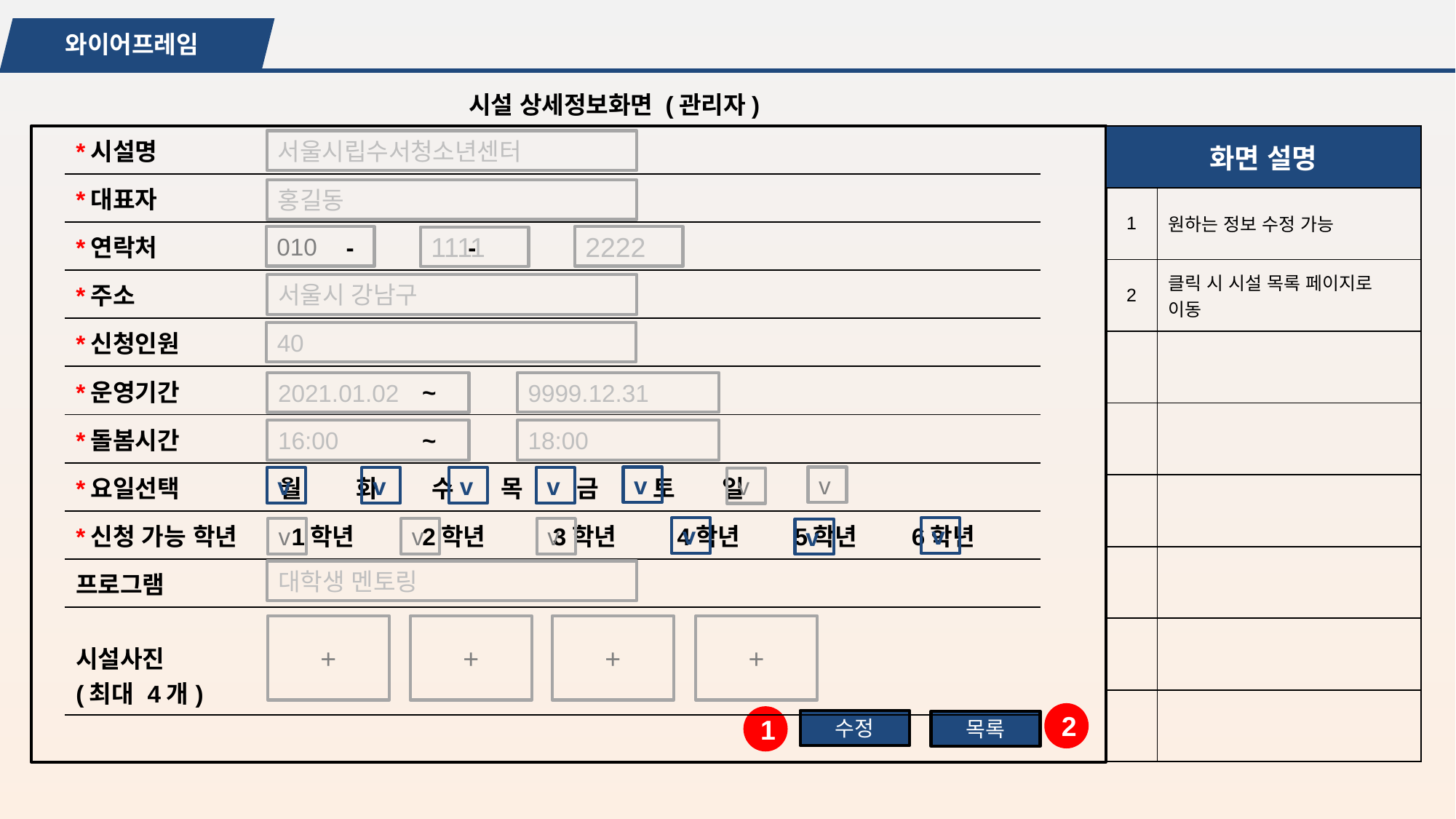

와이어프레임

시설 상세정보화면 (관리자)
| \*시설명 |
| --- |
| \*대표자 |
| \*연락처 - - |
| \*주소 |
| \*신청인원 |
| \*운영기간 ~ |
| \*돌봄시간 ~ |
| \*요일선택 월 화 수 목 금 토 일 |
| \*신청 가능 학년 1학년 2학년 3학년 4학년 5학년 6학년 |
| 프로그램 |
| 시설사진 (최대 4개) |
| 화면 설명 |  |
| --- | --- |
| 1 | 원하는 정보 수정 가능 |
| 2 | 클릭 시 시설 목록 페이지로 이동 |
|  |  |
|  |  |
|  |  |
|  |  |
|  |  |
|  |  |

서울시립수서청소년센터
홍길동
010
2222
1111
서울시 강남구
40
9999.12.31
2021.01.02
18:00
16:00
v
v
v
v
v
v
v
v
v
v
v
v
v
대학생 멘토링
+
+
+
+
2
1
수정
목록